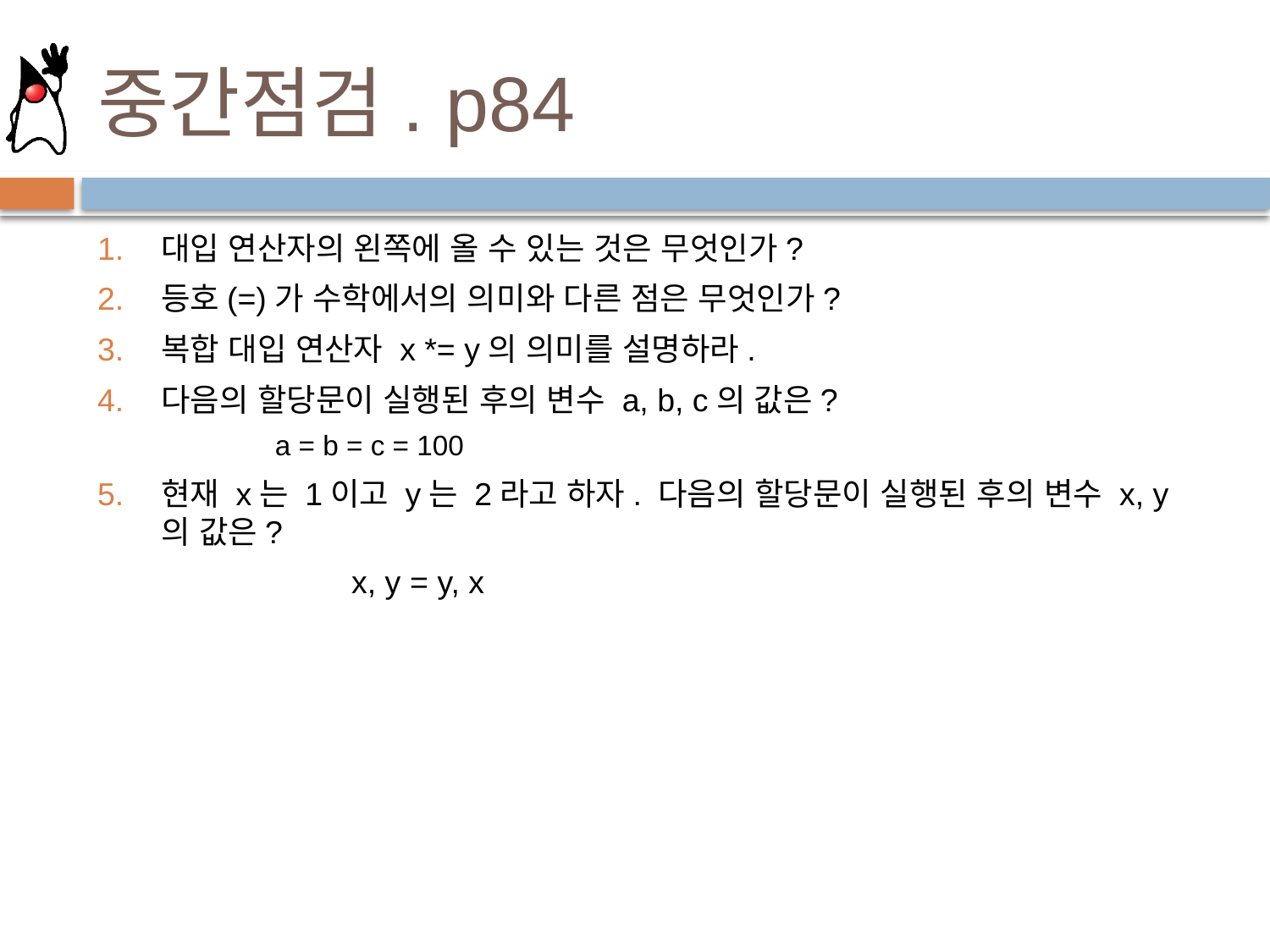

# 중간점검. p84
대입 연산자의 왼쪽에 올 수 있는 것은 무엇인가?
등호(=)가 수학에서의 의미와 다른 점은 무엇인가?
복합 대입 연산자 x *= y의 의미를 설명하라.
다음의 할당문이 실행된 후의 변수 a, b, c의 값은?
                 a = b = c = 100
현재 x는 1이고 y는 2라고 하자. 다음의 할당문이 실행된 후의 변수 x, y의 값은?
		x, y = y, x